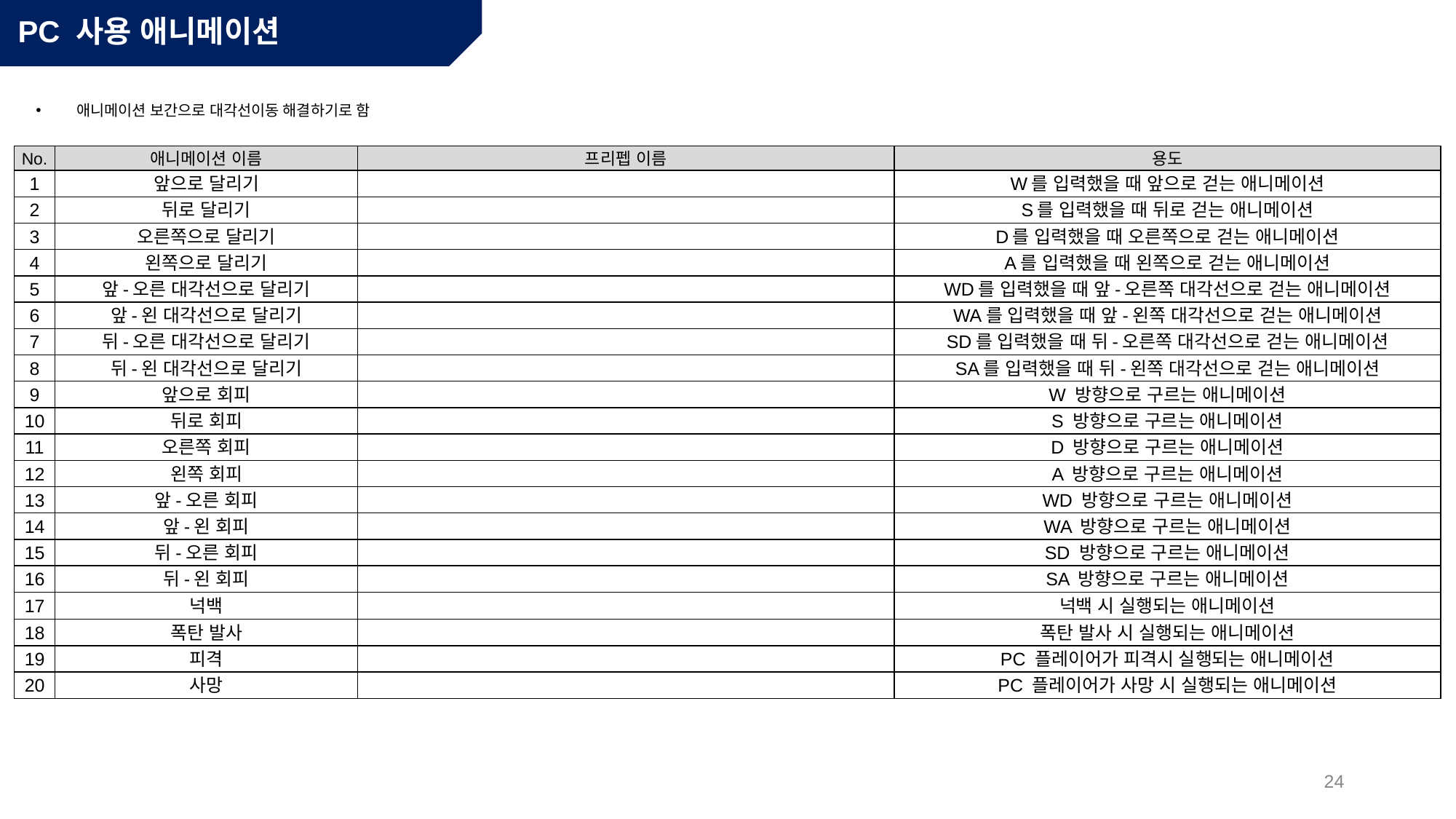

# PC 사용 애니메이션
애니메이션 보간으로 대각선이동 해결하기로 함
| No. | 애니메이션 이름 | 프리펩 이름 | 용도 |
| --- | --- | --- | --- |
| 1 | 앞으로 달리기 |  | W를 입력했을 때 앞으로 걷는 애니메이션 |
| 2 | 뒤로 달리기 |  | S를 입력했을 때 뒤로 걷는 애니메이션 |
| 3 | 오른쪽으로 달리기 |  | D를 입력했을 때 오른쪽으로 걷는 애니메이션 |
| 4 | 왼쪽으로 달리기 |  | A를 입력했을 때 왼쪽으로 걷는 애니메이션 |
| 5 | 앞-오른 대각선으로 달리기 |  | WD를 입력했을 때 앞-오른쪽 대각선으로 걷는 애니메이션 |
| 6 | 앞-왼 대각선으로 달리기 |  | WA를 입력했을 때 앞-왼쪽 대각선으로 걷는 애니메이션 |
| 7 | 뒤-오른 대각선으로 달리기 |  | SD를 입력했을 때 뒤-오른쪽 대각선으로 걷는 애니메이션 |
| 8 | 뒤-왼 대각선으로 달리기 |  | SA를 입력했을 때 뒤-왼쪽 대각선으로 걷는 애니메이션 |
| 9 | 앞으로 회피 |  | W 방향으로 구르는 애니메이션 |
| 10 | 뒤로 회피 |  | S 방향으로 구르는 애니메이션 |
| 11 | 오른쪽 회피 |  | D 방향으로 구르는 애니메이션 |
| 12 | 왼쪽 회피 |  | A 방향으로 구르는 애니메이션 |
| 13 | 앞-오른 회피 |  | WD 방향으로 구르는 애니메이션 |
| 14 | 앞-왼 회피 |  | WA 방향으로 구르는 애니메이션 |
| 15 | 뒤-오른 회피 |  | SD 방향으로 구르는 애니메이션 |
| 16 | 뒤-왼 회피 |  | SA 방향으로 구르는 애니메이션 |
| 17 | 넉백 |  | 넉백 시 실행되는 애니메이션 |
| 18 | 폭탄 발사 |  | 폭탄 발사 시 실행되는 애니메이션 |
| 19 | 피격 |  | PC 플레이어가 피격시 실행되는 애니메이션 |
| 20 | 사망 |  | PC 플레이어가 사망 시 실행되는 애니메이션 |
24